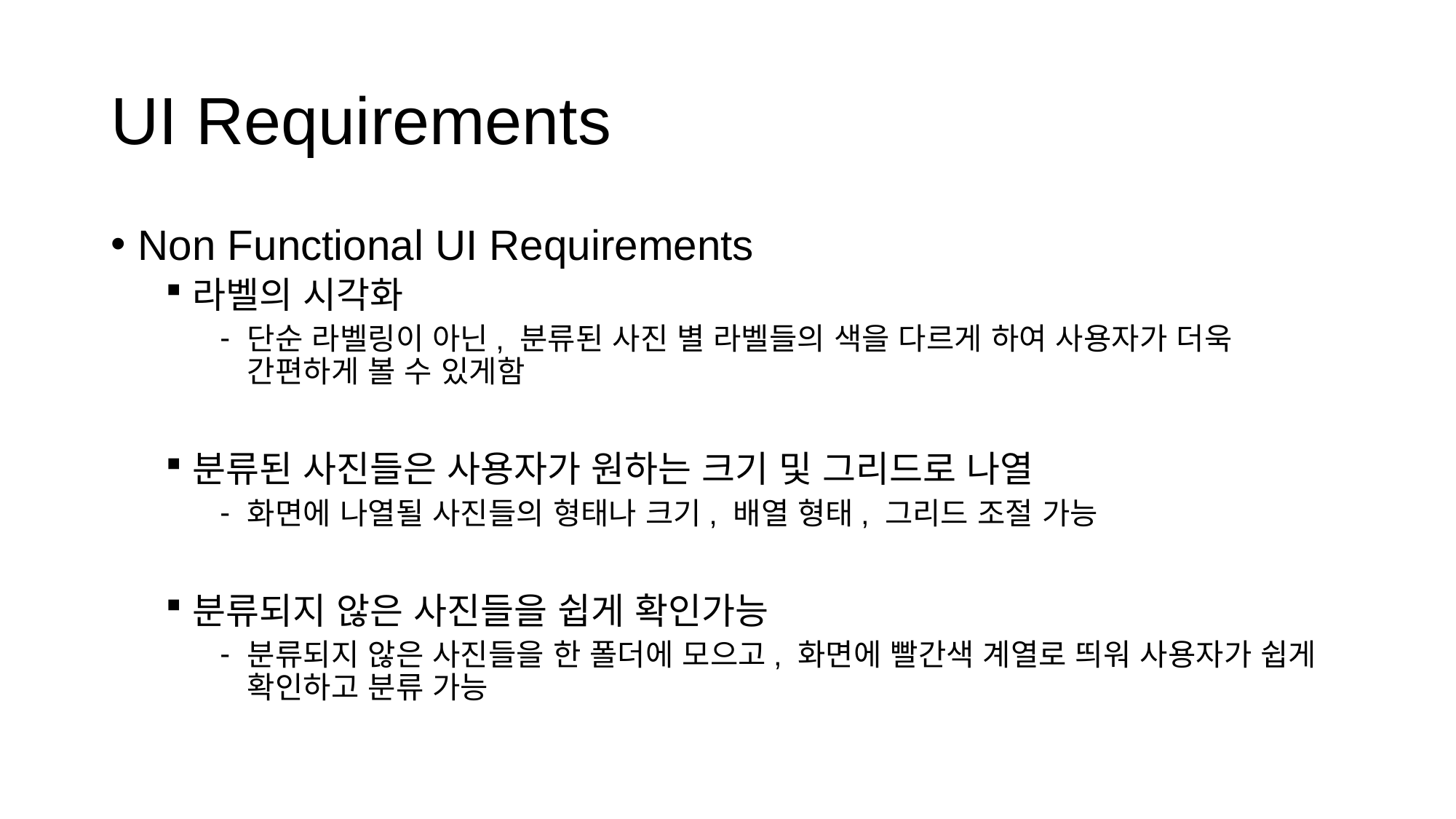

# UI Requirements
Non Functional UI Requirements
라벨의 시각화
단순 라벨링이 아닌, 분류된 사진 별 라벨들의 색을 다르게 하여 사용자가 더욱 간편하게 볼 수 있게함

분류된 사진들은 사용자가 원하는 크기 및 그리드로 나열
화면에 나열될 사진들의 형태나 크기, 배열 형태, 그리드 조절 가능

분류되지 않은 사진들을 쉽게 확인가능
분류되지 않은 사진들을 한 폴더에 모으고, 화면에 빨간색 계열로 띄워 사용자가 쉽게 확인하고 분류 가능